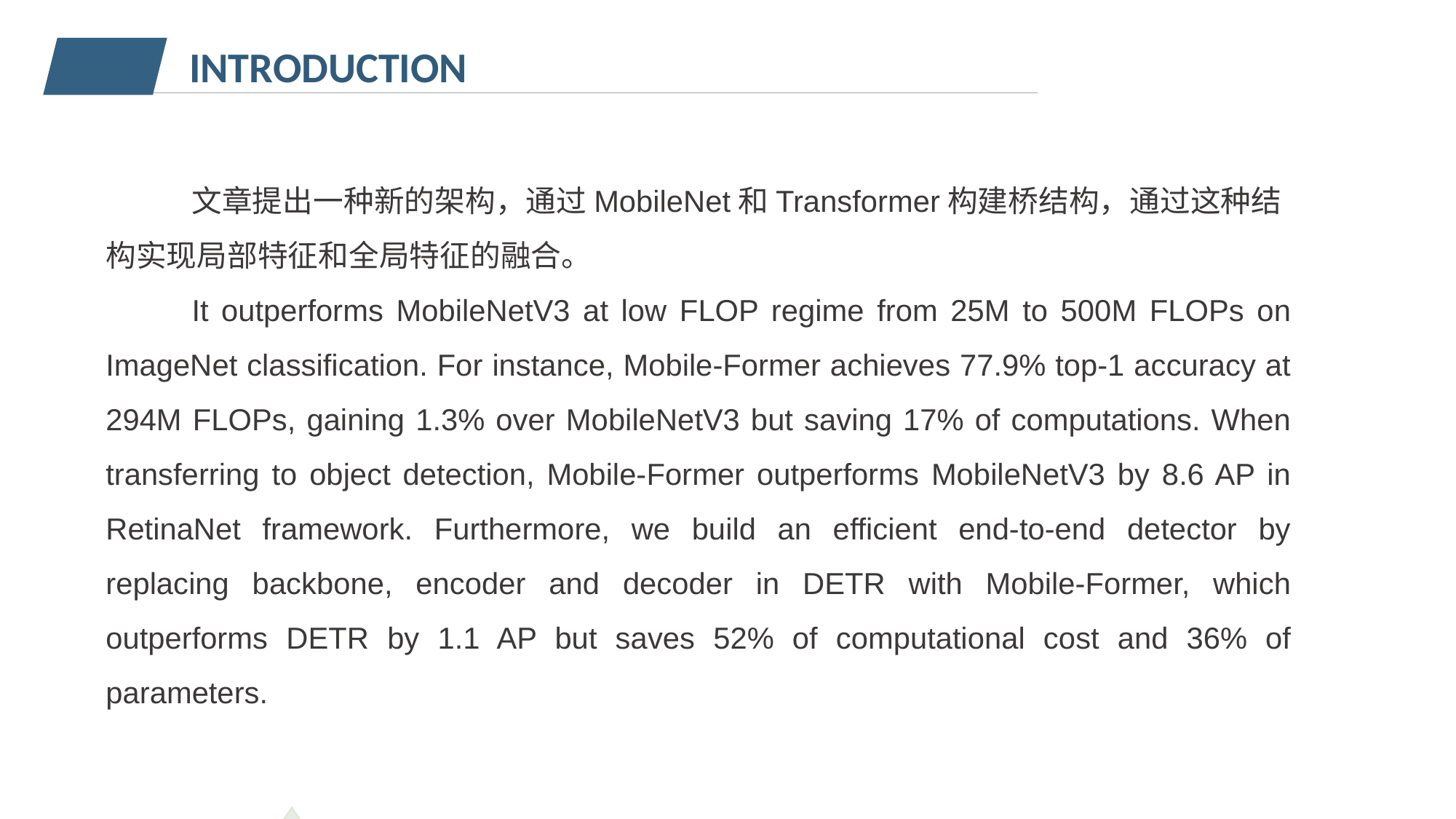

INTRODUCTION

文章提出一种新的架构，通过MobileNet和Transformer构建桥结构，通过这种结构实现局部特征和全局特征的融合。
It outperforms MobileNetV3 at low FLOP regime from 25M to 500M FLOPs on ImageNet classiﬁcation. For instance, Mobile-Former achieves 77.9% top-1 accuracy at 294M FLOPs, gaining 1.3% over MobileNetV3 but saving 17% of computations. When transferring to object detection, Mobile-Former outperforms MobileNetV3 by 8.6 AP in RetinaNet framework. Furthermore, we build an efficient end-to-end detector by replacing backbone, encoder and decoder in DETR with Mobile-Former, which outperforms DETR by 1.1 AP but saves 52% of computational cost and 36% of parameters.